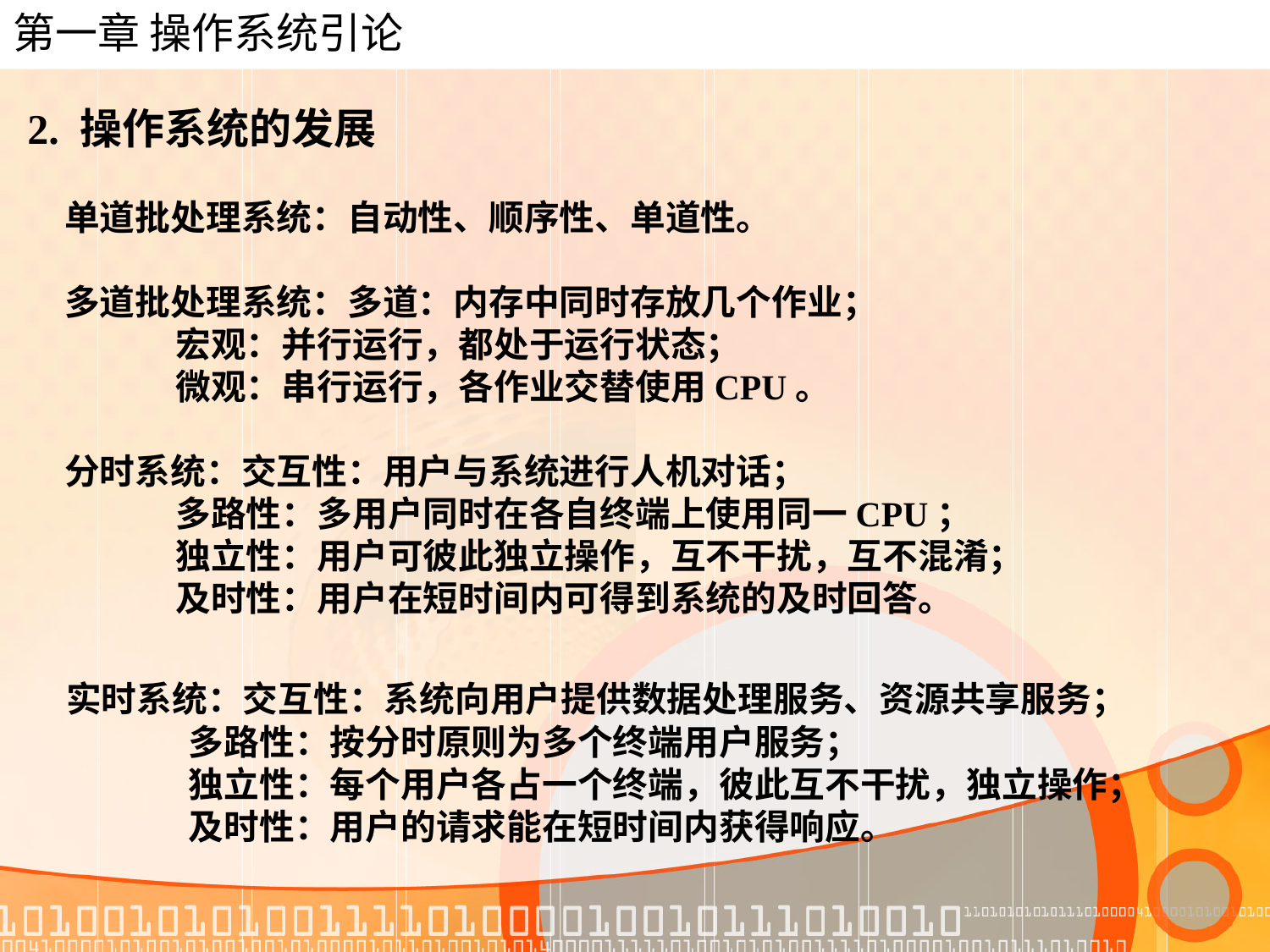

# 第一章 操作系统引论
2. 操作系统的发展

单道批处理系统：自动性、顺序性、单道性。

多道批处理系统：多道：内存中同时存放几个作业；
宏观：并行运行，都处于运行状态；
微观：串行运行，各作业交替使用CPU。

分时系统：交互性：用户与系统进行人机对话；
多路性：多用户同时在各自终端上使用同一CPU；
独立性：用户可彼此独立操作，互不干扰，互不混淆；
及时性：用户在短时间内可得到系统的及时回答。

   实时系统：交互性：系统向用户提供数据处理服务、资源共享服务；
                   多路性：按分时原则为多个终端用户服务；
                   独立性：每个用户各占一个终端，彼此互不干扰，独立操作；
                   及时性：用户的请求能在短时间内获得响应。